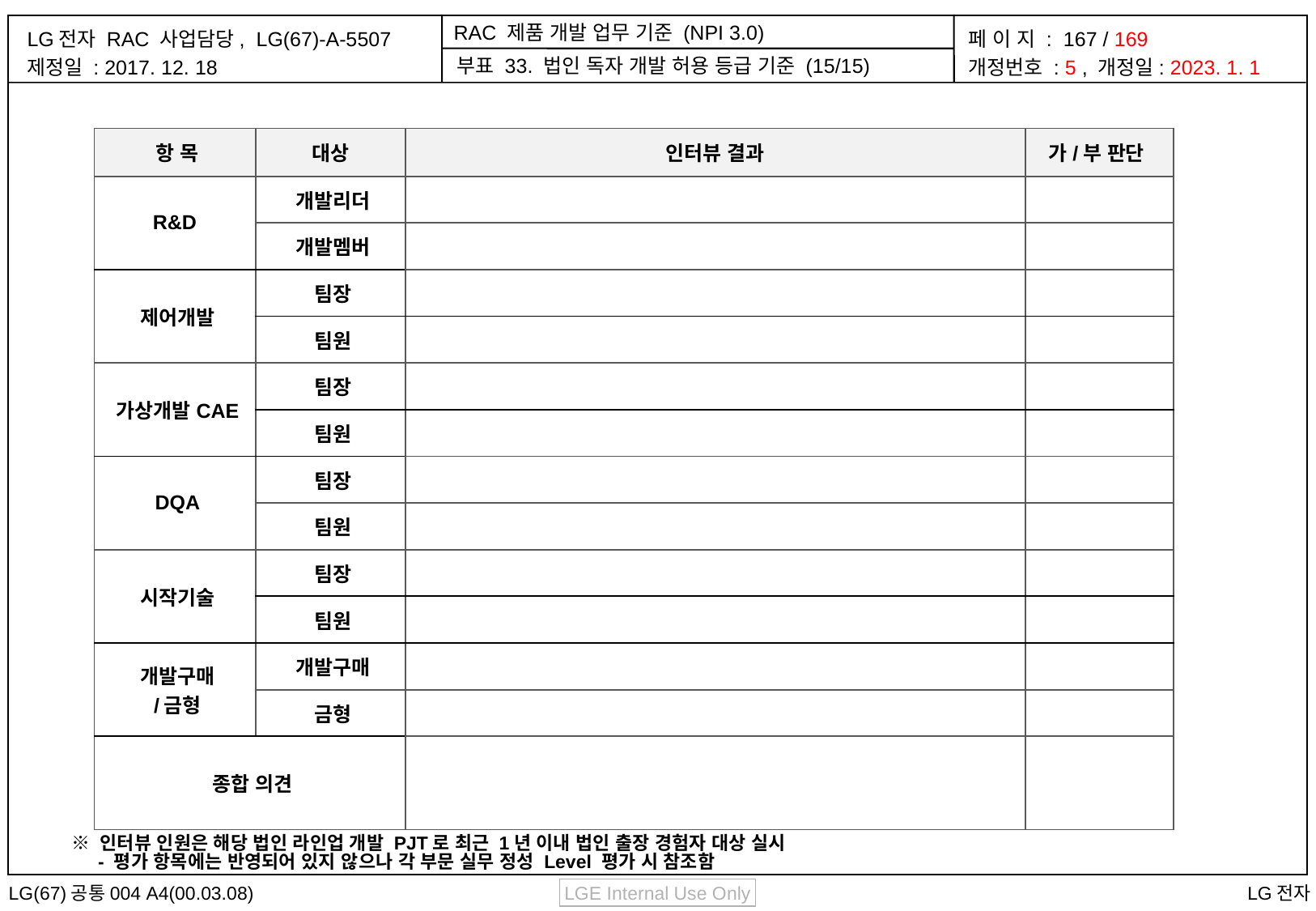

부표 33. 법인 독자 개발 허용 등급 기준 (15/15)
| 항 목 | 대상 | 인터뷰 결과 | 가/부 판단 |
| --- | --- | --- | --- |
| R&D | 개발리더 |  |  |
|  | 개발멤버 |  |  |
| 제어개발 | 팀장 |  |  |
|  | 팀원 |  |  |
| 가상개발CAE | 팀장 |  |  |
|  | 팀원 |  |  |
| DQA | 팀장 |  |  |
|  | 팀원 |  |  |
| 시작기술 | 팀장 |  |  |
|  | 팀원 |  |  |
| 개발구매 /금형 | 개발구매 |  |  |
|  | 금형 |  |  |
| 종합 의견 |  |  |  |
 ※ 인터뷰 인원은 해당 법인 라인업 개발 PJT로 최근 1년 이내 법인 출장 경험자 대상 실시
      - 평가 항목에는 반영되어 있지 않으나 각 부문 실무 정성 Level 평가 시 참조함